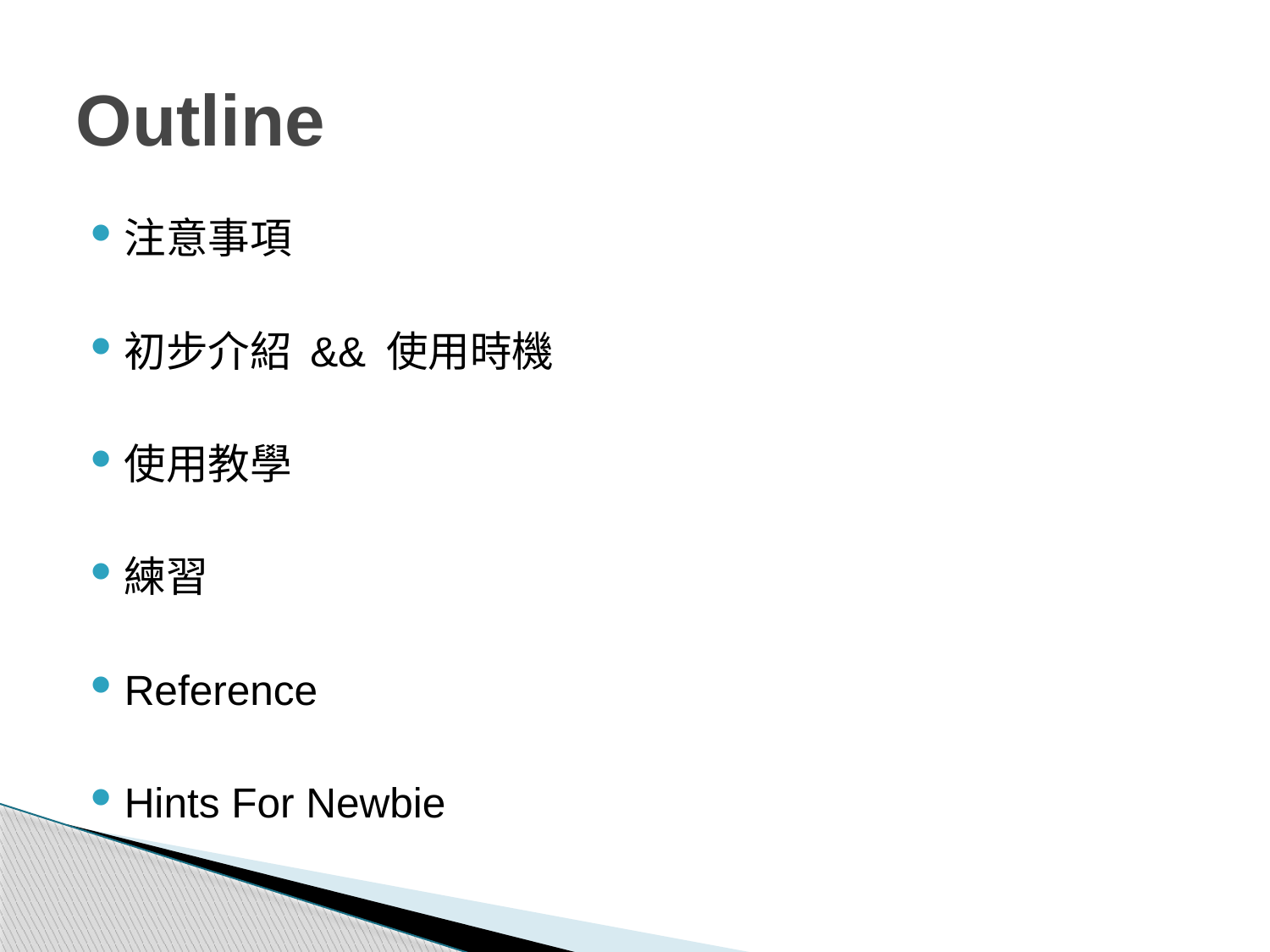

# Outline
注意事項

初步介紹 && 使用時機

使用教學

練習

Reference

Hints For Newbie